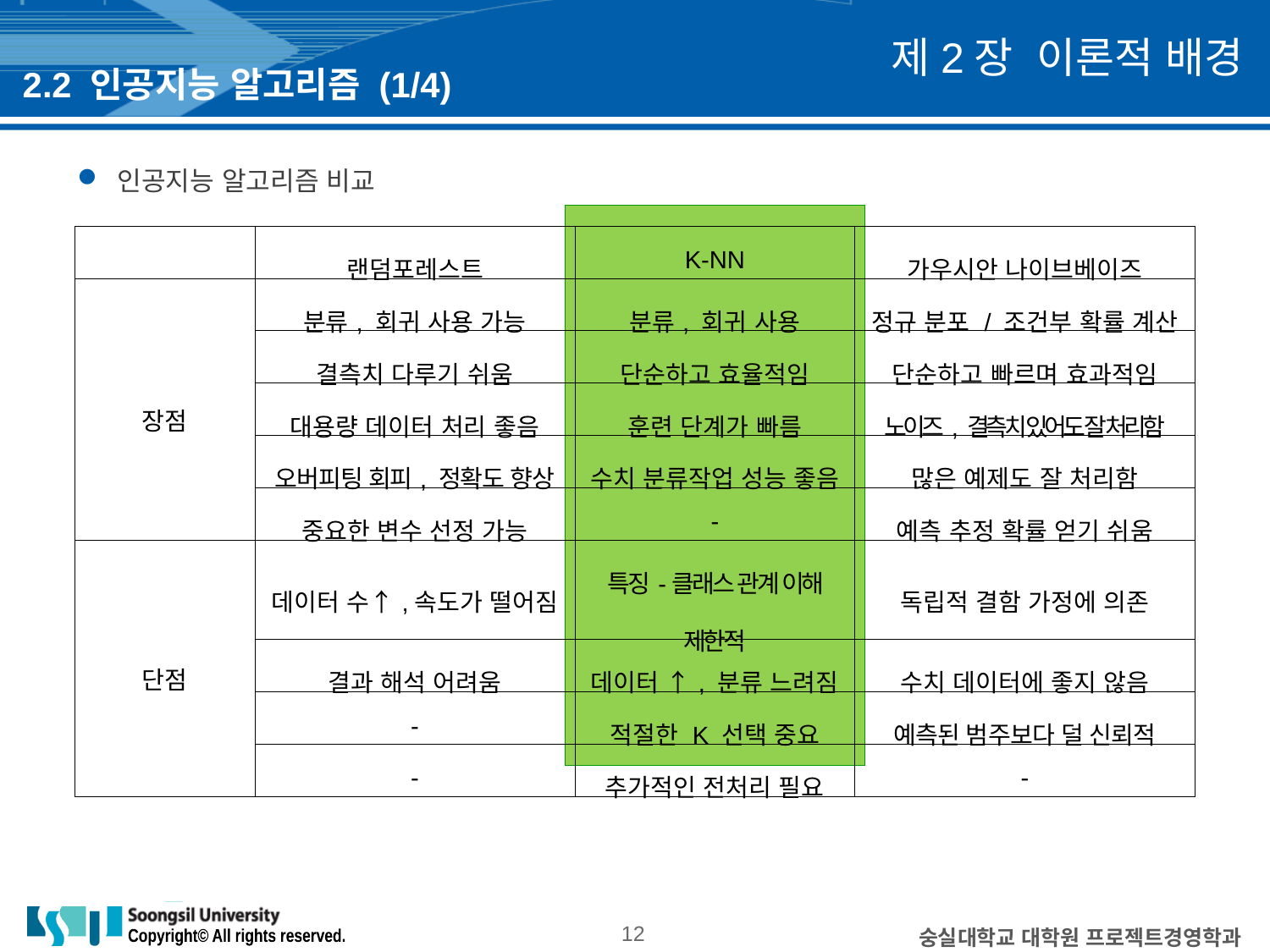

제2장  이론적 배경
2.2 인공지능 알고리즘 (1/4)
인공지능 알고리즘 비교

|  | 랜덤포레스트 | K-NN | 가우시안 나이브베이즈 |
| --- | --- | --- | --- |
| 장점 | 분류, 회귀 사용 가능 | 분류, 회귀 사용 | 정규 분포 / 조건부 확률 계산 |
|  | 결측치 다루기 쉬움 | 단순하고 효율적임 | 단순하고 빠르며 효과적임 |
|  | 대용량 데이터 처리 좋음 | 훈련 단계가 빠름 | 노이즈, 결측치 있어도 잘 처리함 |
|  | 오버피팅 회피, 정확도 향상 | 수치 분류작업 성능 좋음 | 많은 예제도 잘 처리함 |
|  | 중요한 변수 선정 가능 | - | 예측 추정 확률 얻기 쉬움 |
| 단점 | 데이터 수↑,속도가 떨어짐 | 특징-클래스 관계 이해 제한적 | 독립적 결함 가정에 의존 |
|  | 결과 해석 어려움 | 데이터 ↑, 분류 느려짐 | 수치 데이터에 좋지 않음 |
|  | - | 적절한 K 선택 중요 | 예측된 범주보다 덜 신뢰적 |
|  | - | 추가적인 전처리 필요 | - |